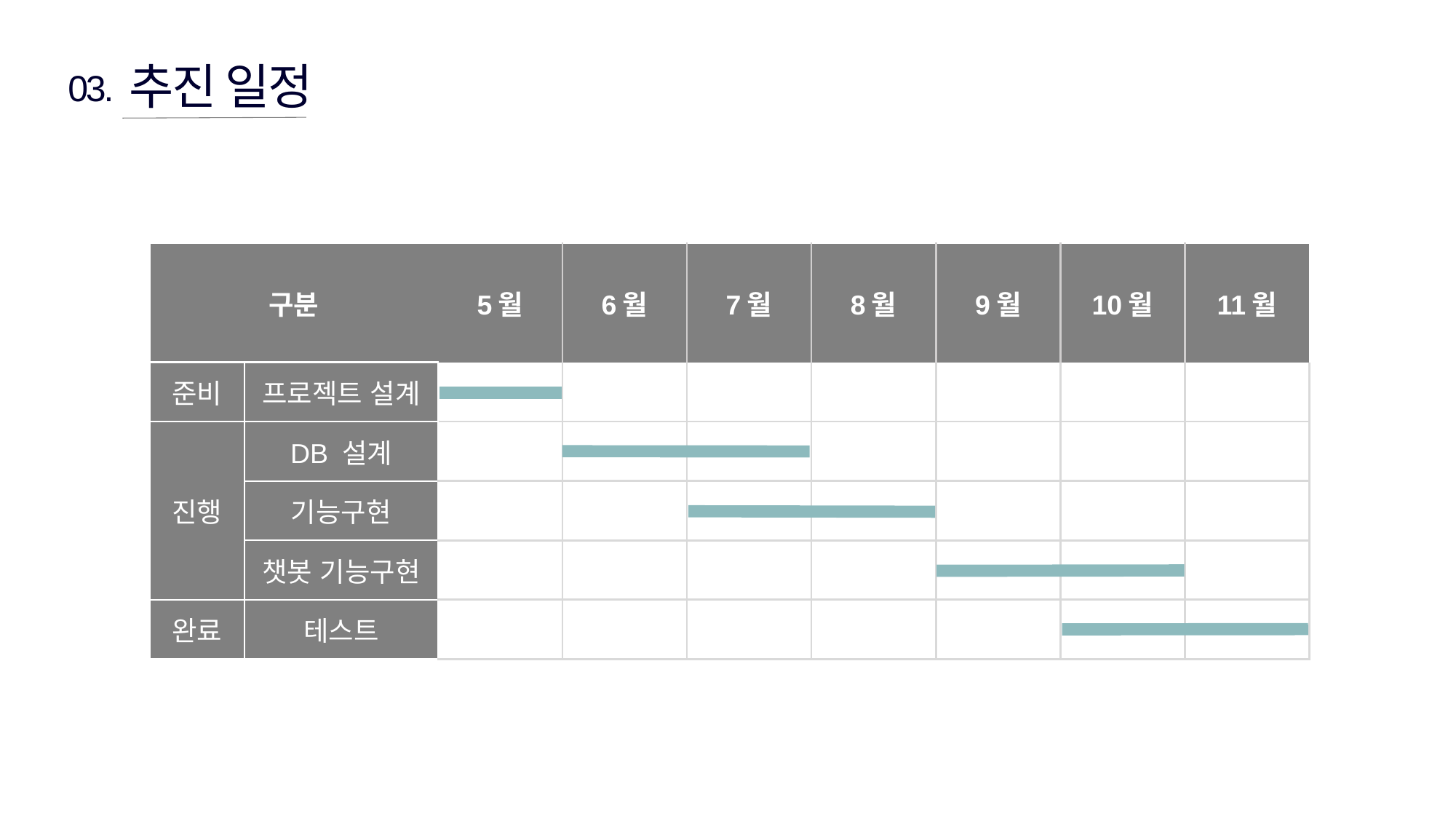

추진 일정
03.
| 구분 |  | 5월 | 6월 | 7월 | 8월 | 9월 | 10월 | 11월 |
| --- | --- | --- | --- | --- | --- | --- | --- | --- |
| 준비 | 프로젝트 설계 |  |  |  |  |  |  |  |
| 진행 | DB 설계 |  |  |  |  |  |  |  |
|  | 기능구현 |  |  |  |  |  |  |  |
|  | 챗봇 기능구현 |  |  |  |  |  |  |  |
| 완료 | 테스트 |  |  |  |  |  |  |  |